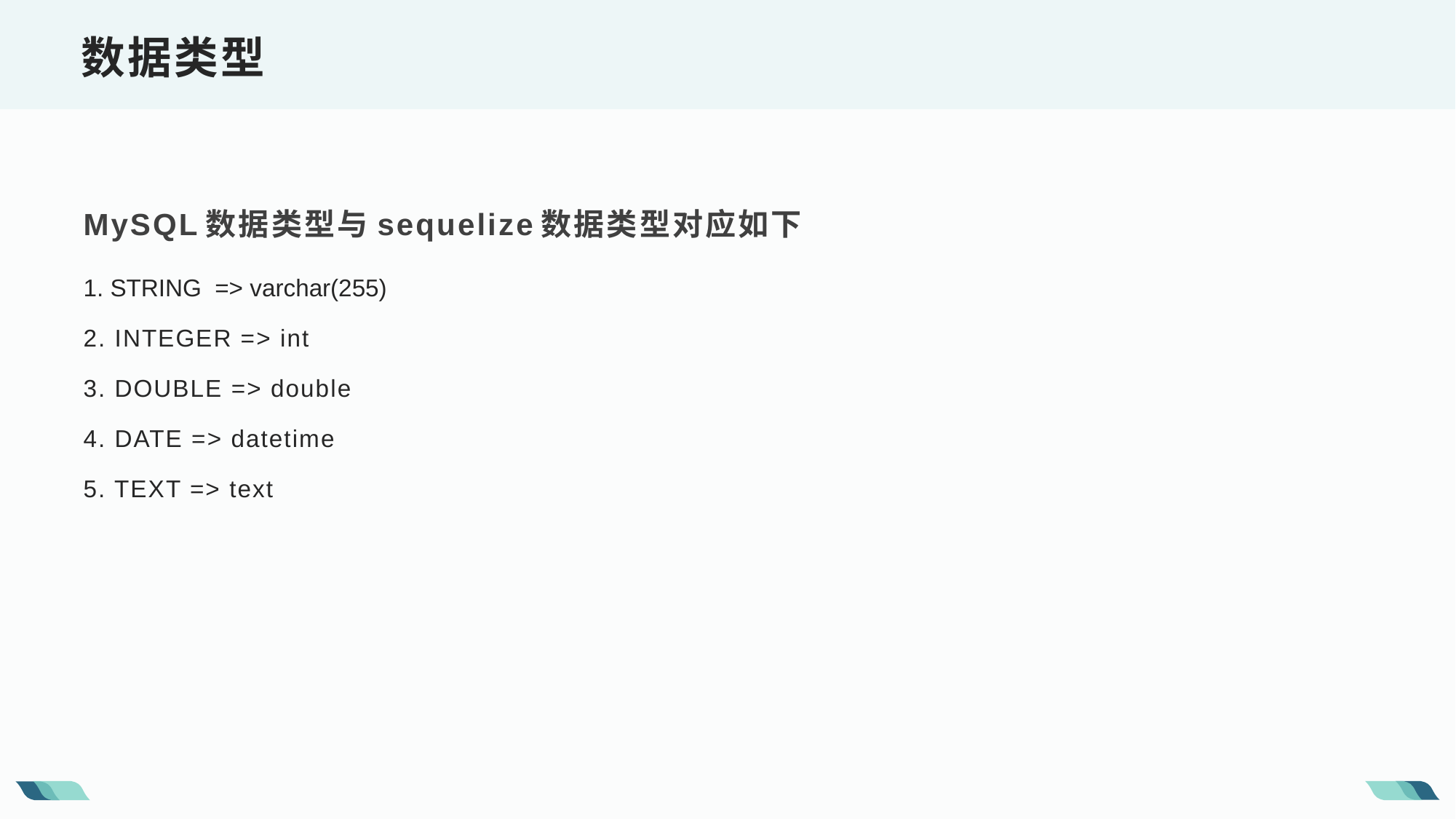

数据类型
MySQL数据类型与sequelize数据类型对应如下
1. STRING  => varchar(255)
2. INTEGER => int
3. DOUBLE => double
4. DATE => datetime
5. TEXT => text